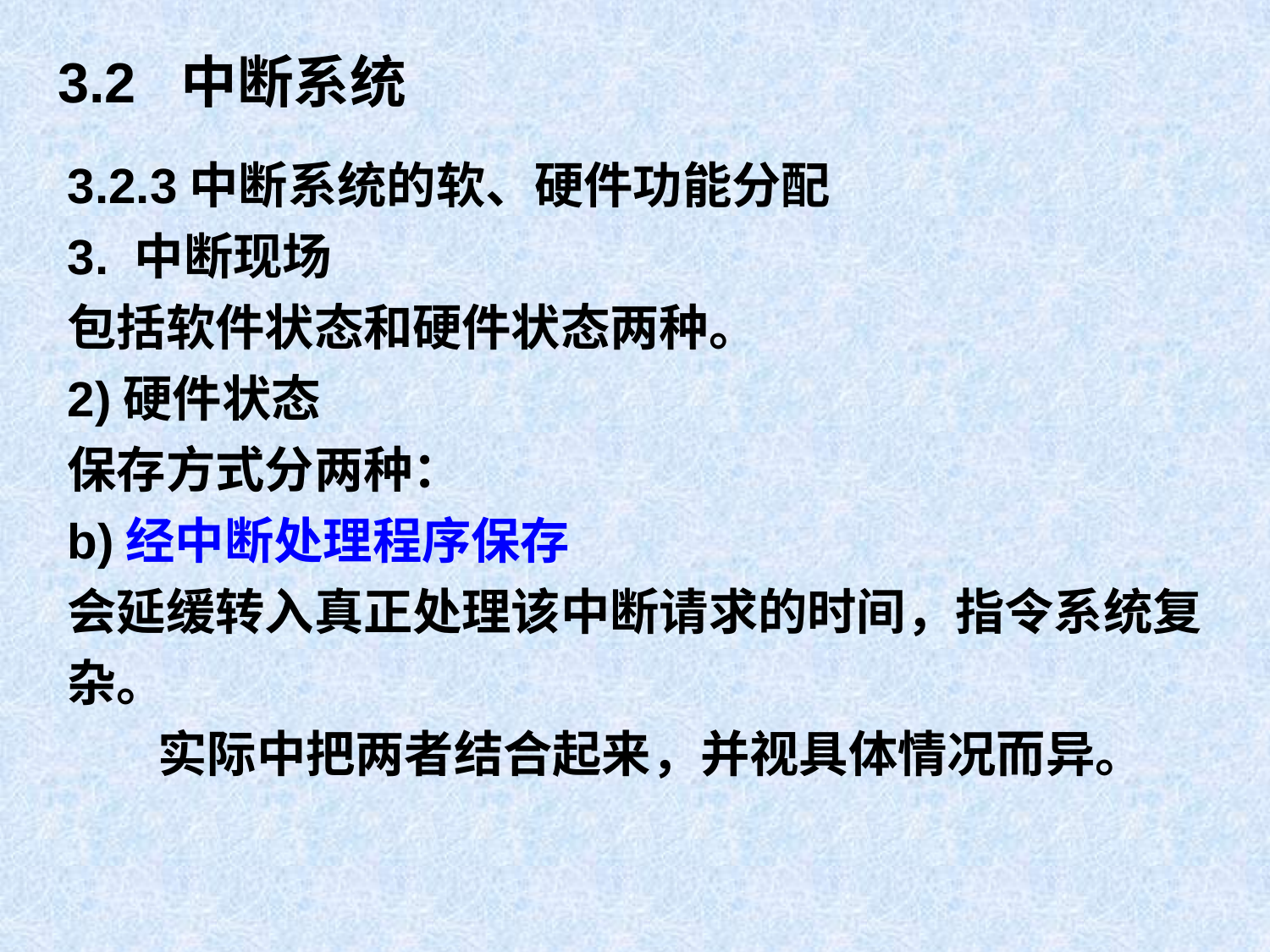

# 3.2  中断系统
3.2.3中断系统的软、硬件功能分配
3. 中断现场
包括软件状态和硬件状态两种。
2)硬件状态
保存方式分两种：
b)经中断处理程序保存
会延缓转入真正处理该中断请求的时间，指令系统复杂。
       实际中把两者结合起来，并视具体情况而异。